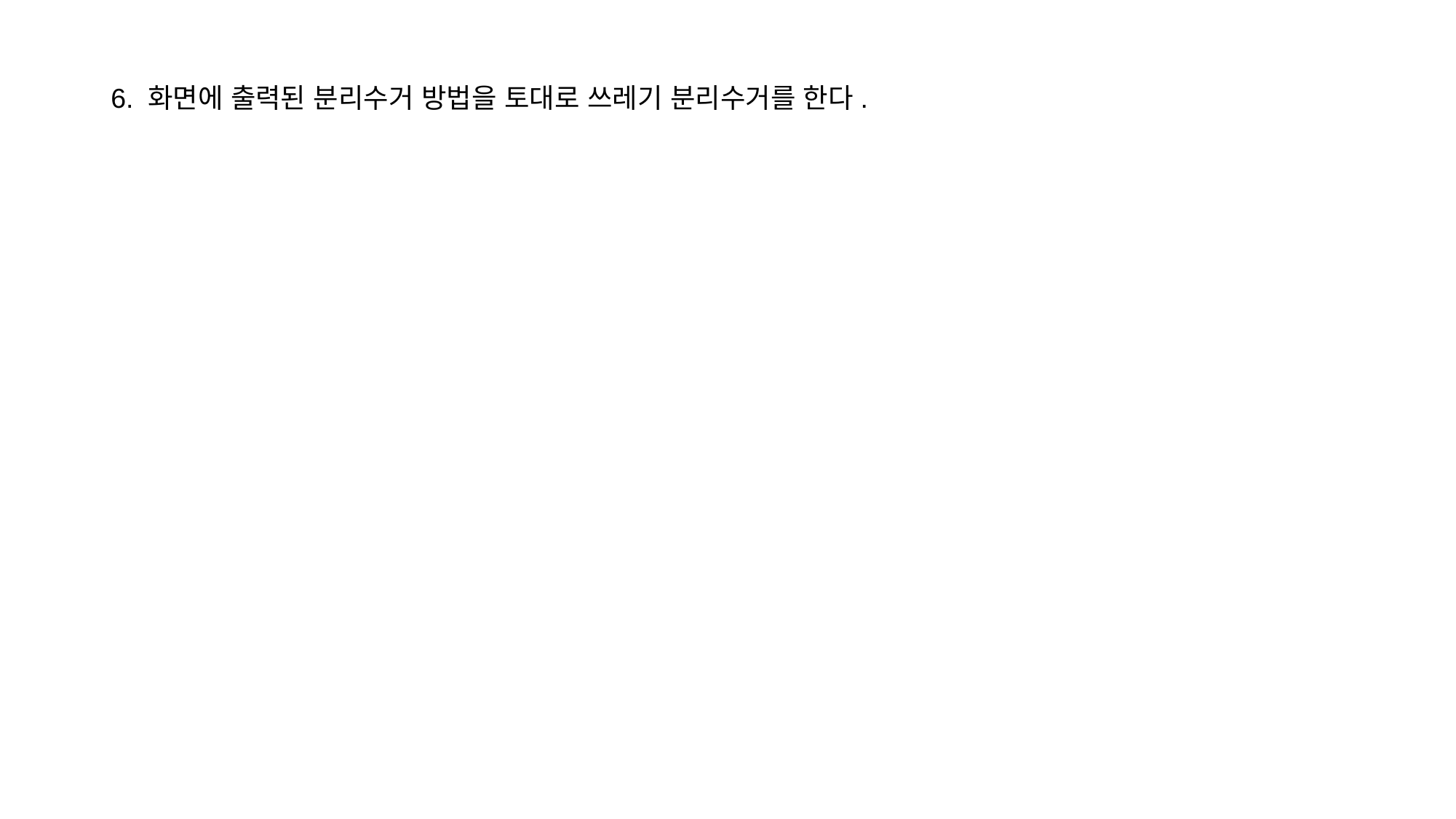

# 6. 화면에 출력된 분리수거 방법을 토대로 쓰레기 분리수거를 한다.